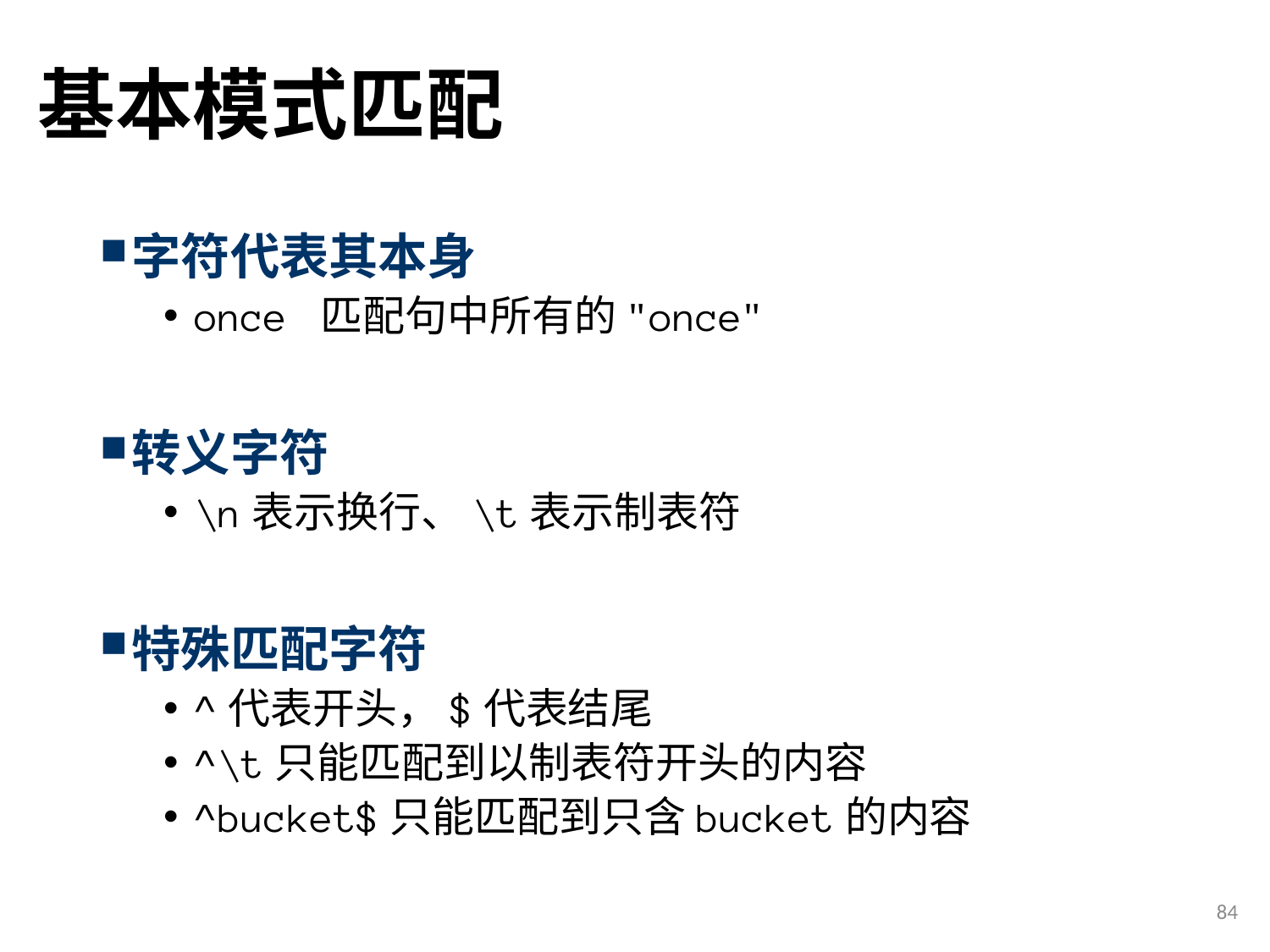

# 基本模式匹配
字符代表其本身
once 匹配句中所有的"once"

转义字符
\n表示换行、\t表示制表符

特殊匹配字符
^代表开头，$代表结尾
^\t只能匹配到以制表符开头的内容
^bucket$只能匹配到只含bucket的内容
84